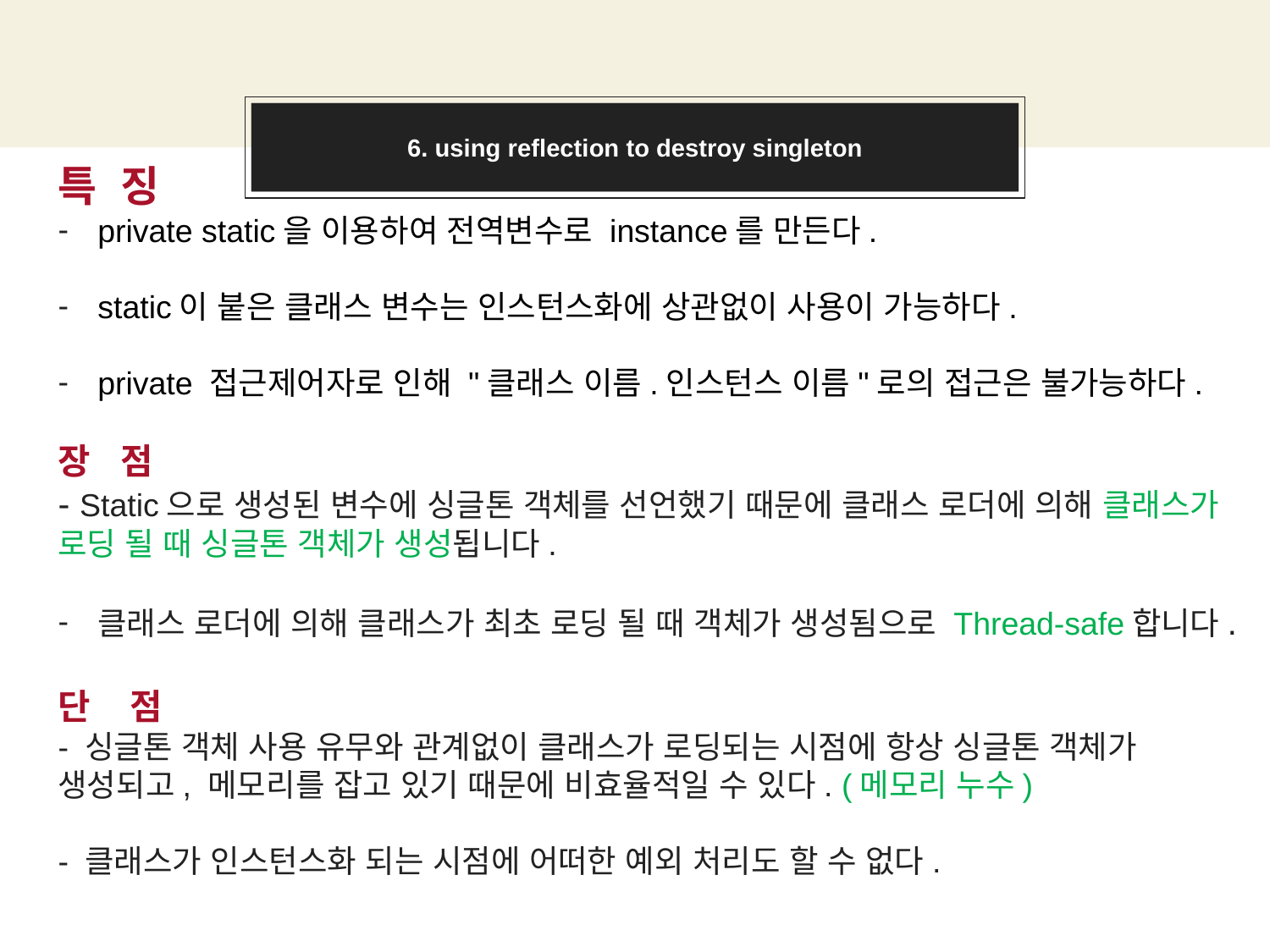

You can also split your content
# 6. using reflection to destroy singleton
특  징
private static을 이용하여 전역변수로 instance를 만든다.

static이 붙은 클래스 변수는 인스턴스화에 상관없이 사용이 가능하다.

private 접근제어자로 인해 "클래스 이름.인스턴스 이름"로의 접근은 불가능하다.

장   점
- Static으로 생성된 변수에 싱글톤 객체를 선언했기 때문에 클래스 로더에 의해 클래스가 로딩 될 때 싱글톤 객체가 생성됩니다.

클래스 로더에 의해 클래스가 최초 로딩 될 때 객체가 생성됨으로 Thread-safe합니다.

단    점
- 싱글톤 객체 사용 유무와 관계없이 클래스가 로딩되는 시점에 항상 싱글톤 객체가 생성되고, 메모리를 잡고 있기 때문에 비효율적일 수 있다. (메모리 누수)

- 클래스가 인스턴스화 되는 시점에 어떠한 예외 처리도 할 수 없다.